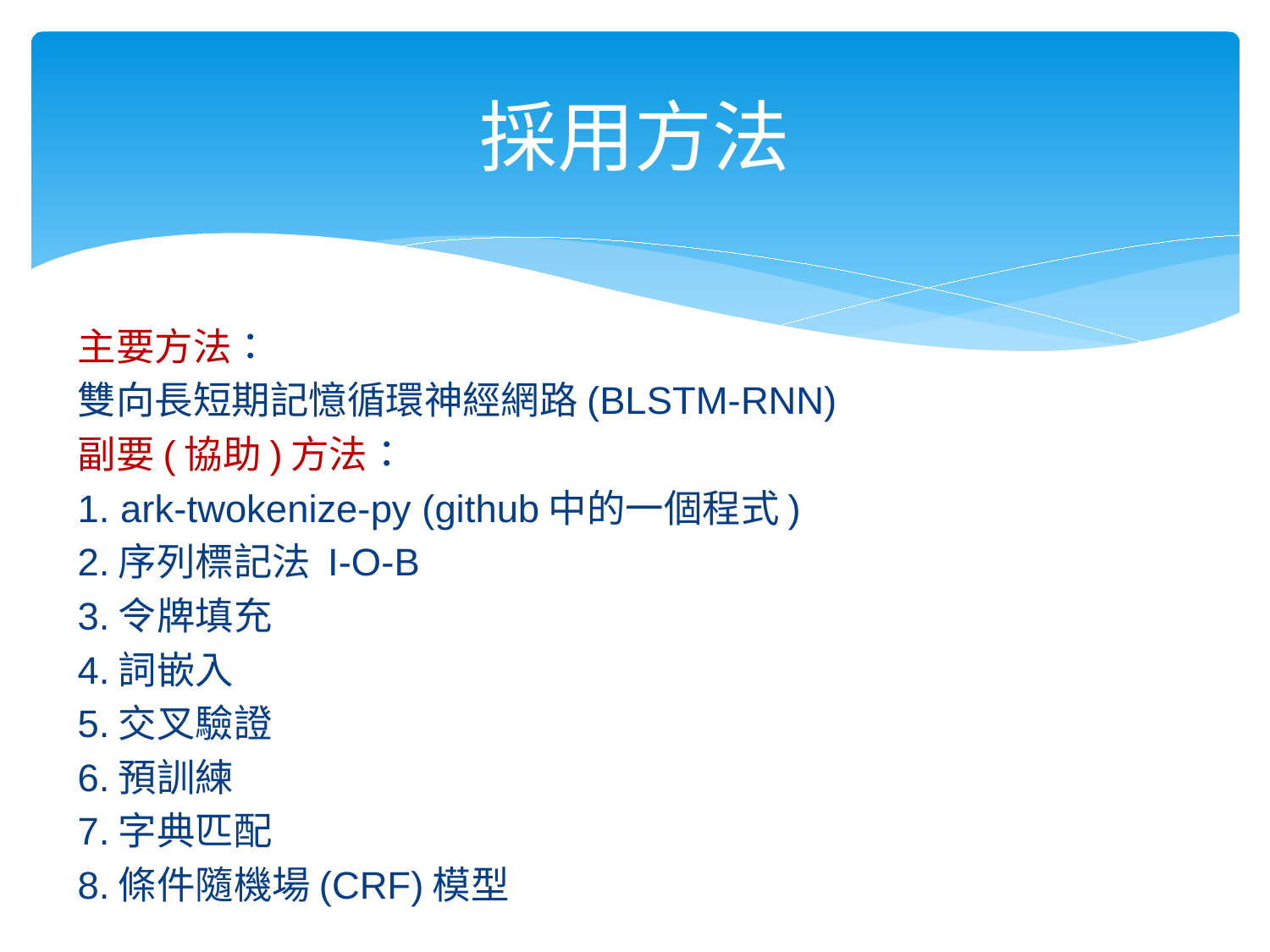

# 採用方法
主要方法：
雙向長短期記憶循環神經網路(BLSTM-RNN)
副要(協助)方法：
1. ark-twokenize-py (github中的一個程式)
2.序列標記法 I-O-B
3.令牌填充
4.詞嵌入
5.交叉驗證
6.預訓練
7.字典匹配
8.條件隨機場(CRF)模型